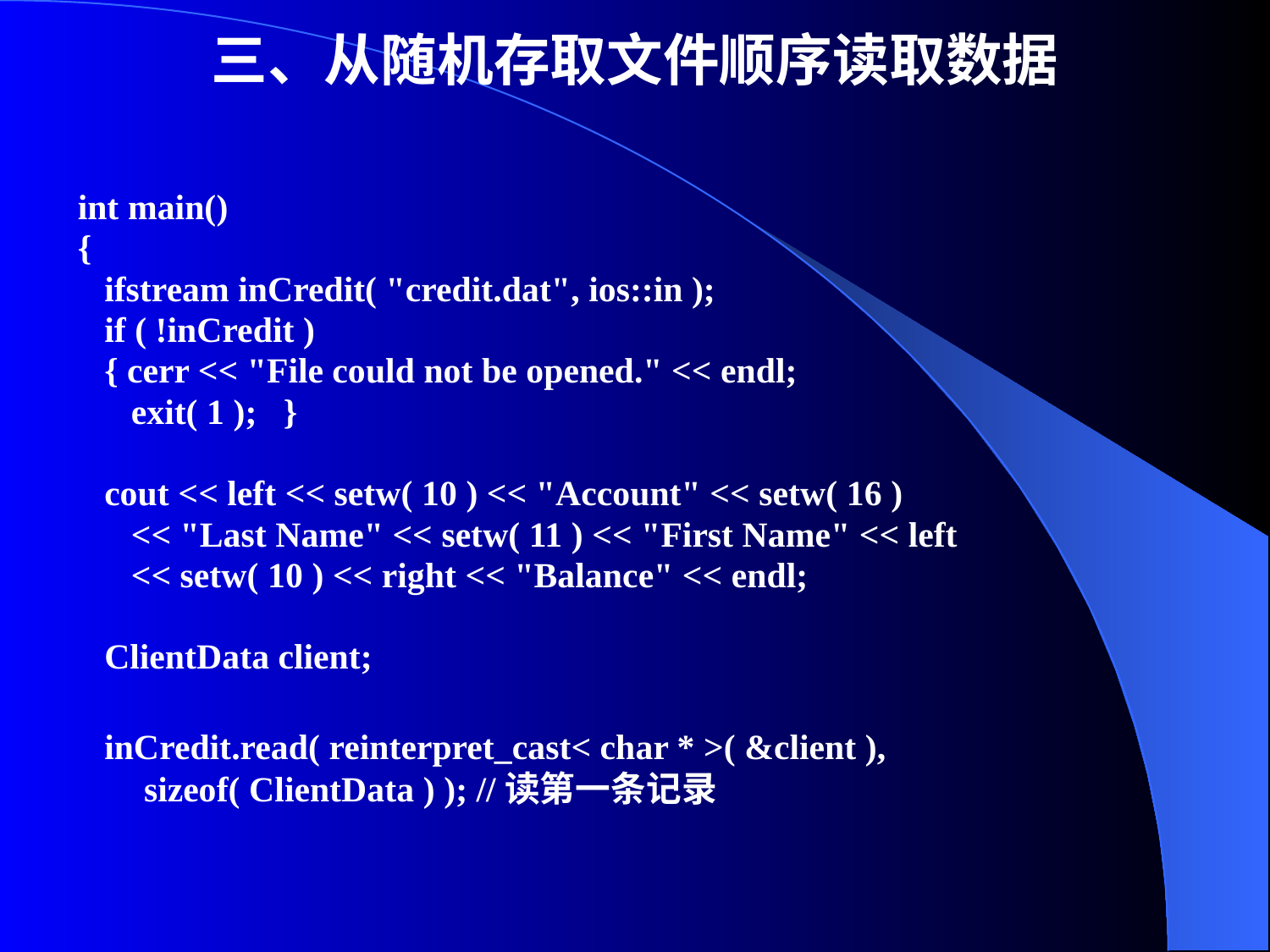

# 三、从随机存取文件顺序读取数据
int main()
{
   ifstream inCredit( "credit.dat", ios::in );
   if ( !inCredit )
   { cerr << "File could not be opened." << endl;
      exit( 1 );   }

   cout << left << setw( 10 ) << "Account" << setw( 16 )
      << "Last Name" << setw( 11 ) << "First Name" << left
      << setw( 10 ) << right << "Balance" << endl;

   ClientData client;

   inCredit.read( reinterpret_cast< char * >( &client ), sizeof( ClientData ) ); //读第一条记录